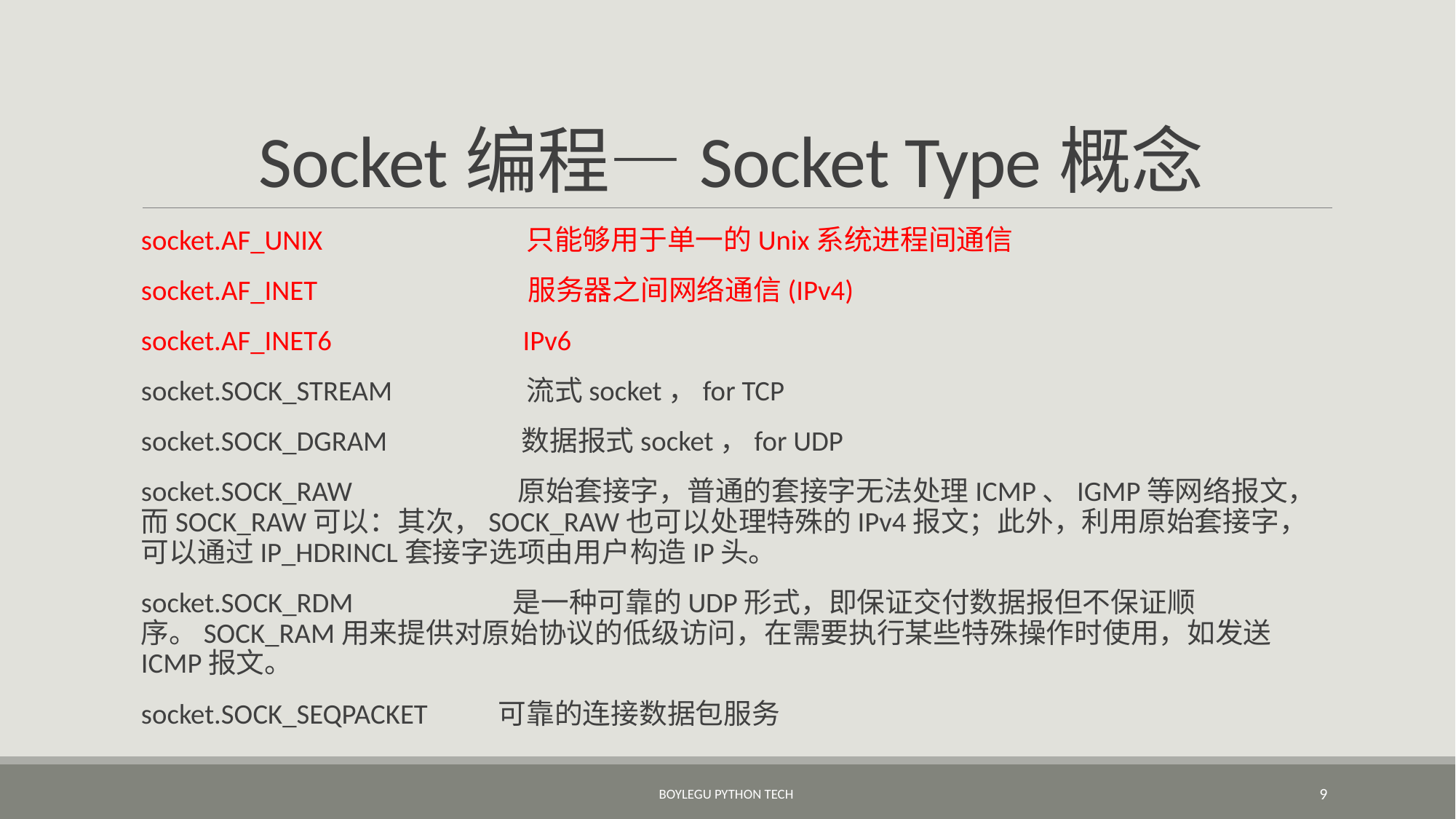

# Socket编程—Socket Type概念
socket.AF_UNIX                               只能够用于单一的Unix系统进程间通信
socket.AF_INET                                服务器之间网络通信(IPv4)
socket.AF_INET6                              IPv6
socket.SOCK_STREAM                    流式socket，for TCP
socket.SOCK_DGRAM                    数据报式socket，for UDP
socket.SOCK_RAW                         原始套接字，普通的套接字无法处理ICMP、IGMP等网络报文，而SOCK_RAW可以：其次，SOCK_RAW也可以处理特殊的IPv4报文；此外，利用原始套接字，可以通过IP_HDRINCL套接字选项由用户构造IP头。
socket.SOCK_RDM                        是一种可靠的UDP形式，即保证交付数据报但不保证顺序。SOCK_RAM用来提供对原始协议的低级访问，在需要执行某些特殊操作时使用，如发送ICMP报文。
socket.SOCK_SEQPACKET          可靠的连接数据包服务

BoyleGu Python Tech
9